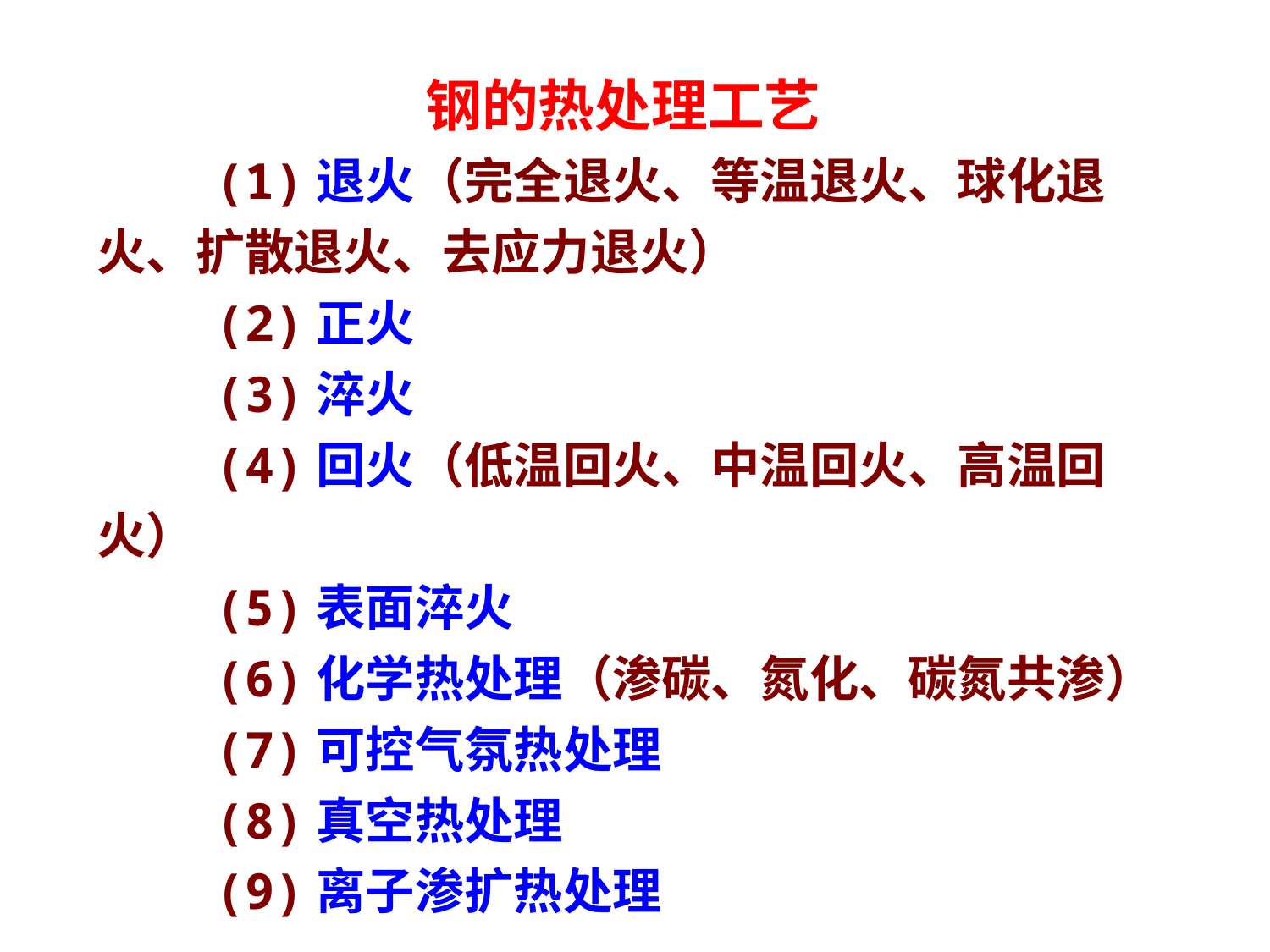

钢的热处理工艺
    (1)退火（完全退火、等温退火、球化退火、扩散退火、去应力退火）
    (2)正火
    (3)淬火
    (4)回火（低温回火、中温回火、高温回火）
    (5)表面淬火
    (6)化学热处理（渗碳、氮化、碳氮共渗）
    (7)可控气氛热处理
    (8)真空热处理
    (9)离子渗扩热处理